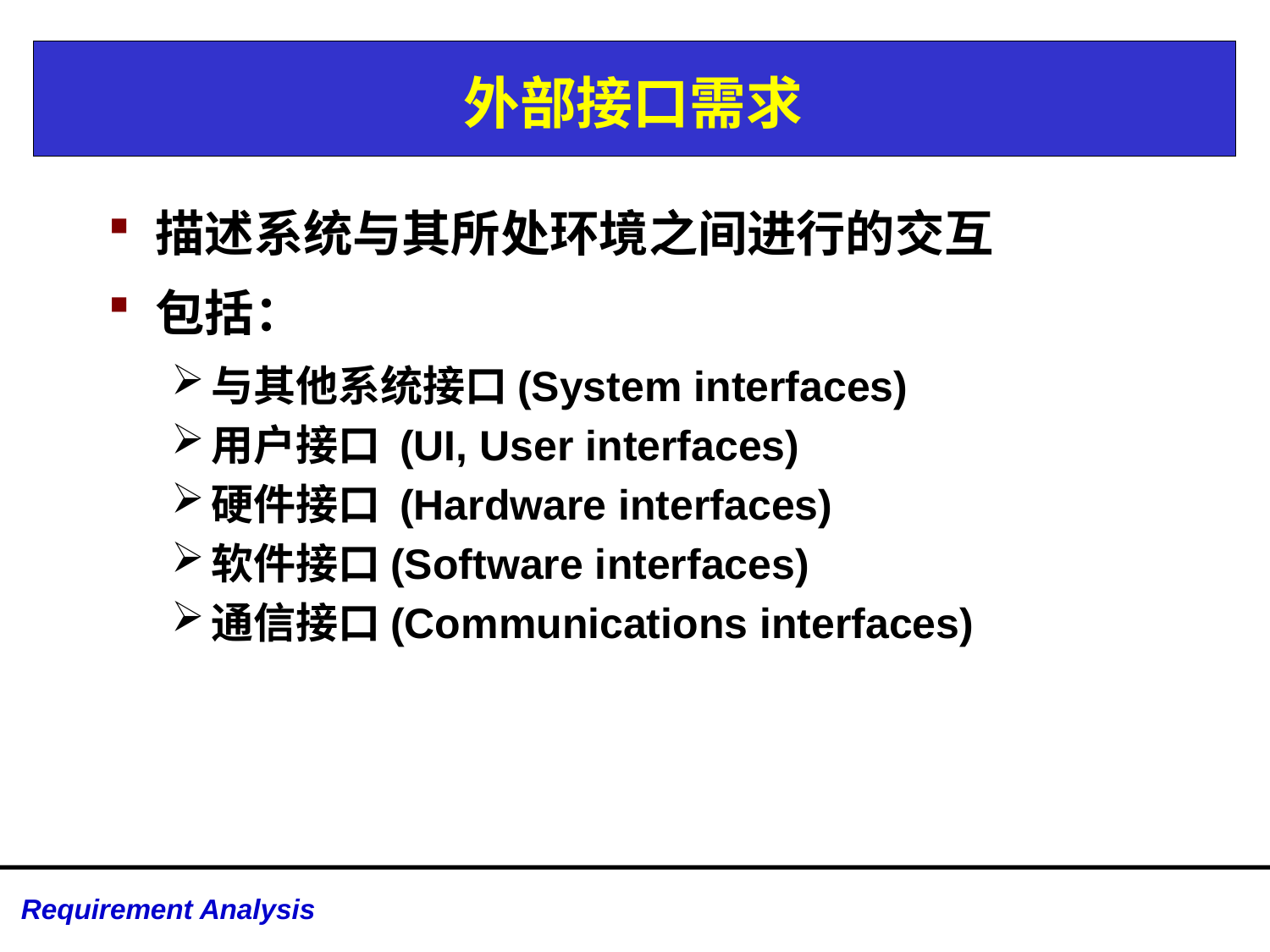

# 外部接口需求
描述系统与其所处环境之间进行的交互
包括：
与其他系统接口(System interfaces)
用户接口 (UI, User interfaces)
硬件接口 (Hardware interfaces)
软件接口(Software interfaces)
通信接口(Communications interfaces)